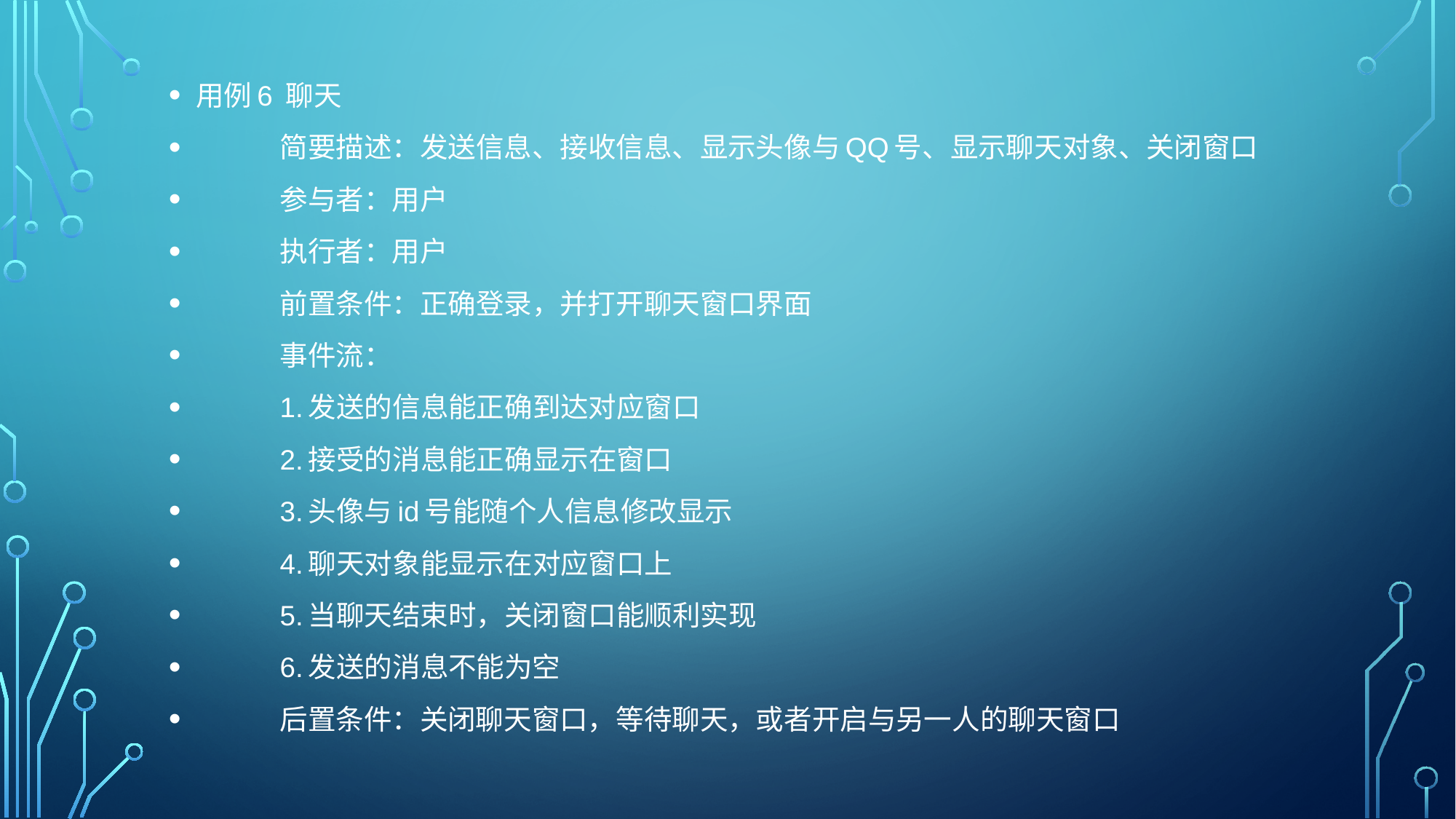

用例6 聊天
	简要描述：发送信息、接收信息、显示头像与QQ号、显示聊天对象、关闭窗口
	参与者：用户
	执行者：用户
	前置条件：正确登录，并打开聊天窗口界面
	事件流：
		1.发送的信息能正确到达对应窗口
		2.接受的消息能正确显示在窗口
		3.头像与id号能随个人信息修改显示
		4.聊天对象能显示在对应窗口上
		5.当聊天结束时，关闭窗口能顺利实现
		6.发送的消息不能为空
	后置条件：关闭聊天窗口，等待聊天，或者开启与另一人的聊天窗口